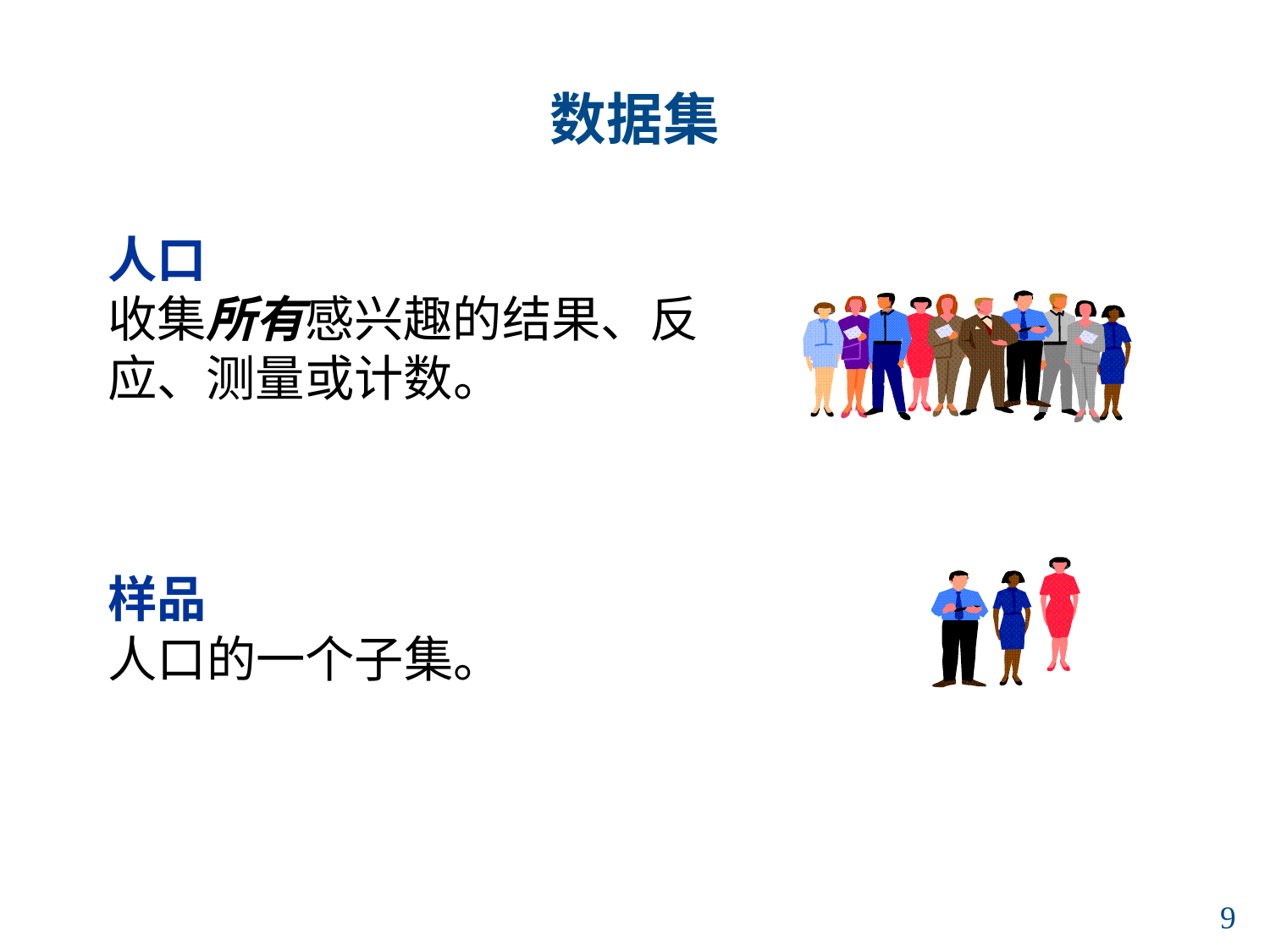

# 数据集
人口
收集所有感兴趣的结果、反应、测量或计数。

样品
人口的一个子集。
9